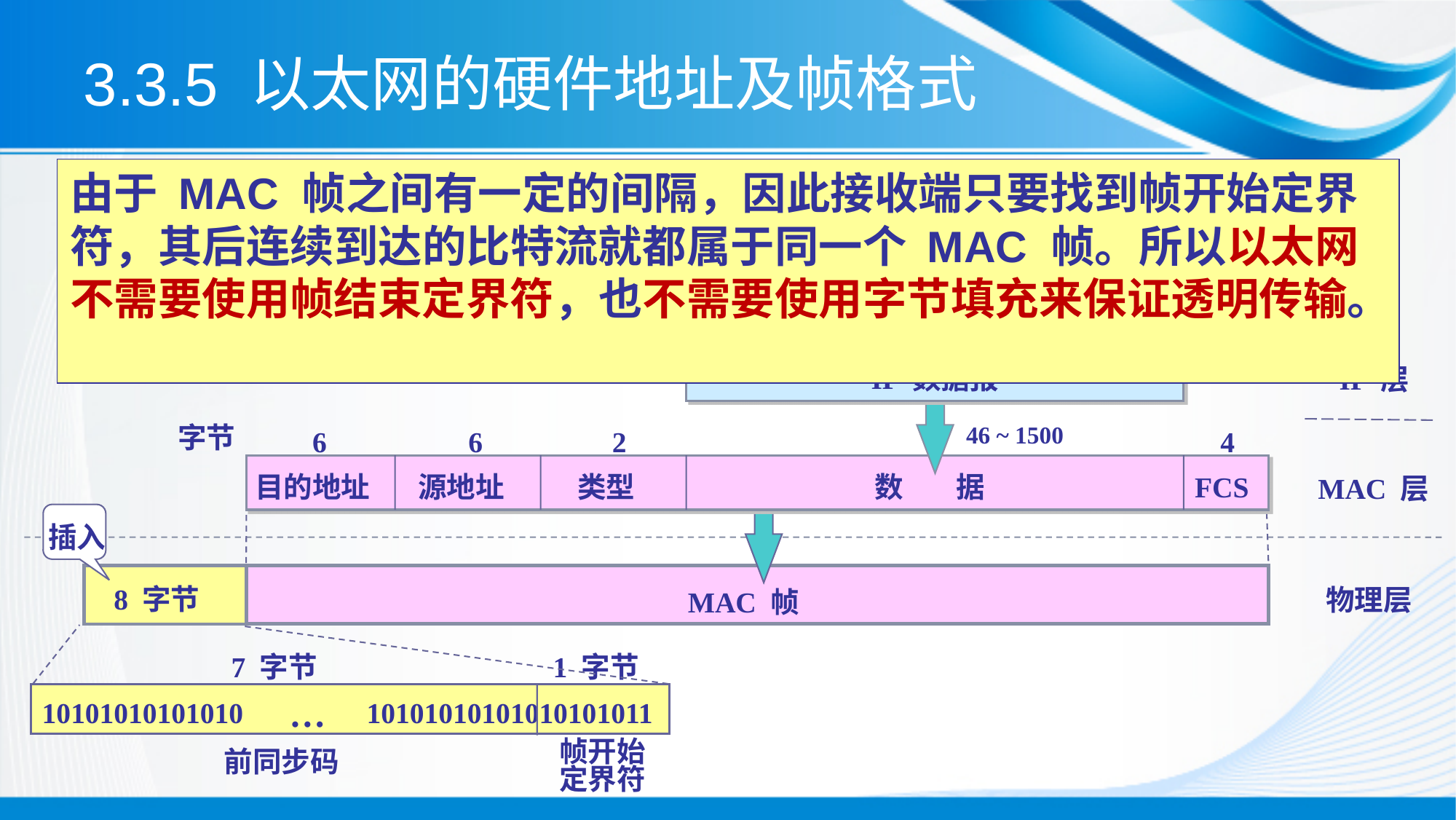

# 3.3.5 以太网的硬件地址及帧格式
由于 MAC 帧之间有一定的间隔，因此接收端只要找到帧开始定界符，其后连续到达的比特流就都属于同一个 MAC 帧。所以以太网不需要使用帧结束定界符，也不需要使用字节填充来保证透明传输。
IP 数据报

IP 层
字节
46 ~ 1500
6
6
2
4

目的地址
源地址
类型
数        据
FCS

MAC 层

插入

8 字节

7 字节
1 字节

…
10101010101010                 10101010101010101011
帧开始
定界符
前同步码

物理层
MAC 帧